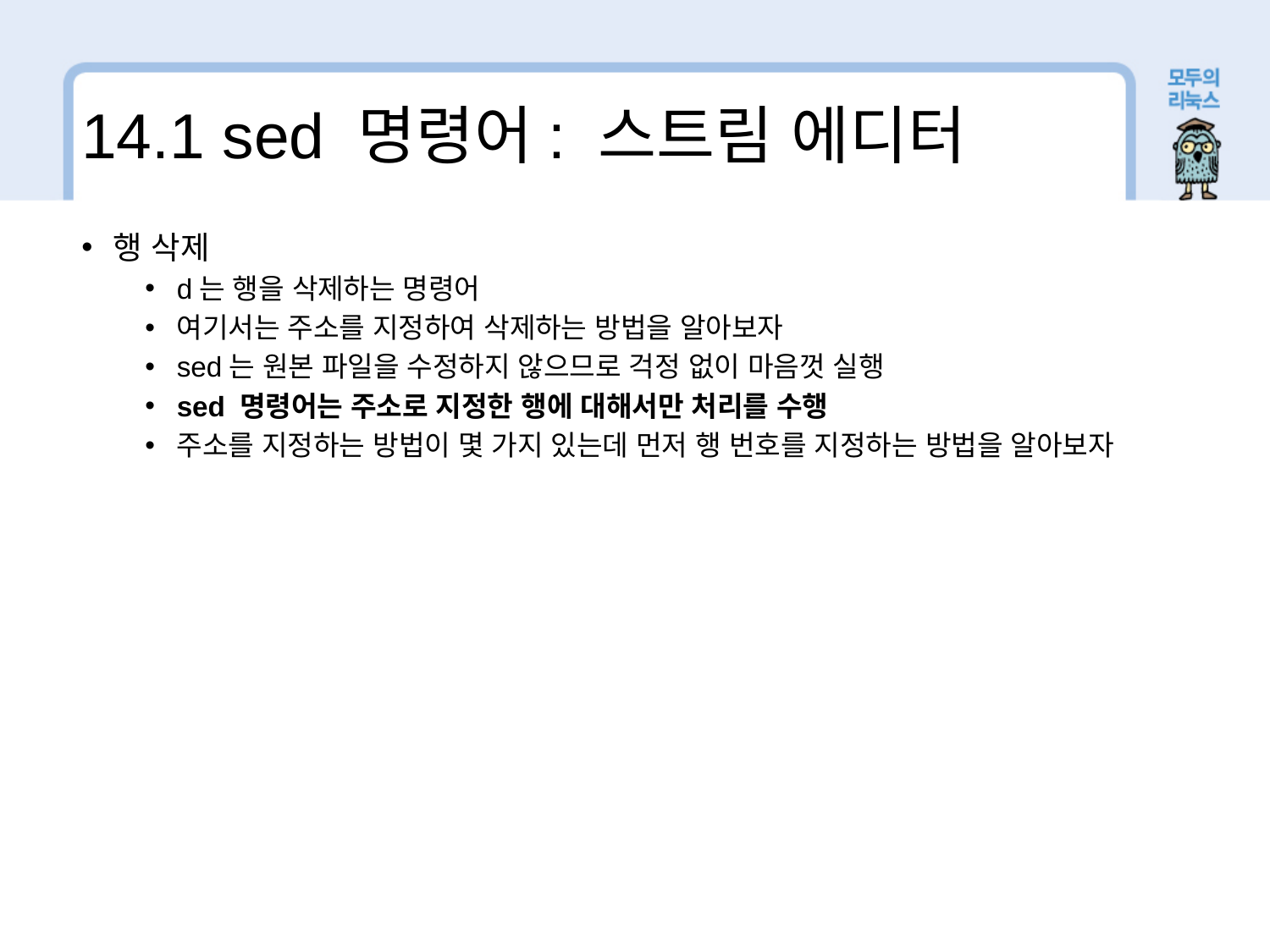

14.1 sed 명령어: 스트림 에디터
행 삭제
d는 행을 삭제하는 명령어
여기서는 주소를 지정하여 삭제하는 방법을 알아보자
sed는 원본 파일을 수정하지 않으므로 걱정 없이 마음껏 실행
sed 명령어는 주소로 지정한 행에 대해서만 처리를 수행
주소를 지정하는 방법이 몇 가지 있는데 먼저 행 번호를 지정하는 방법을 알아보자